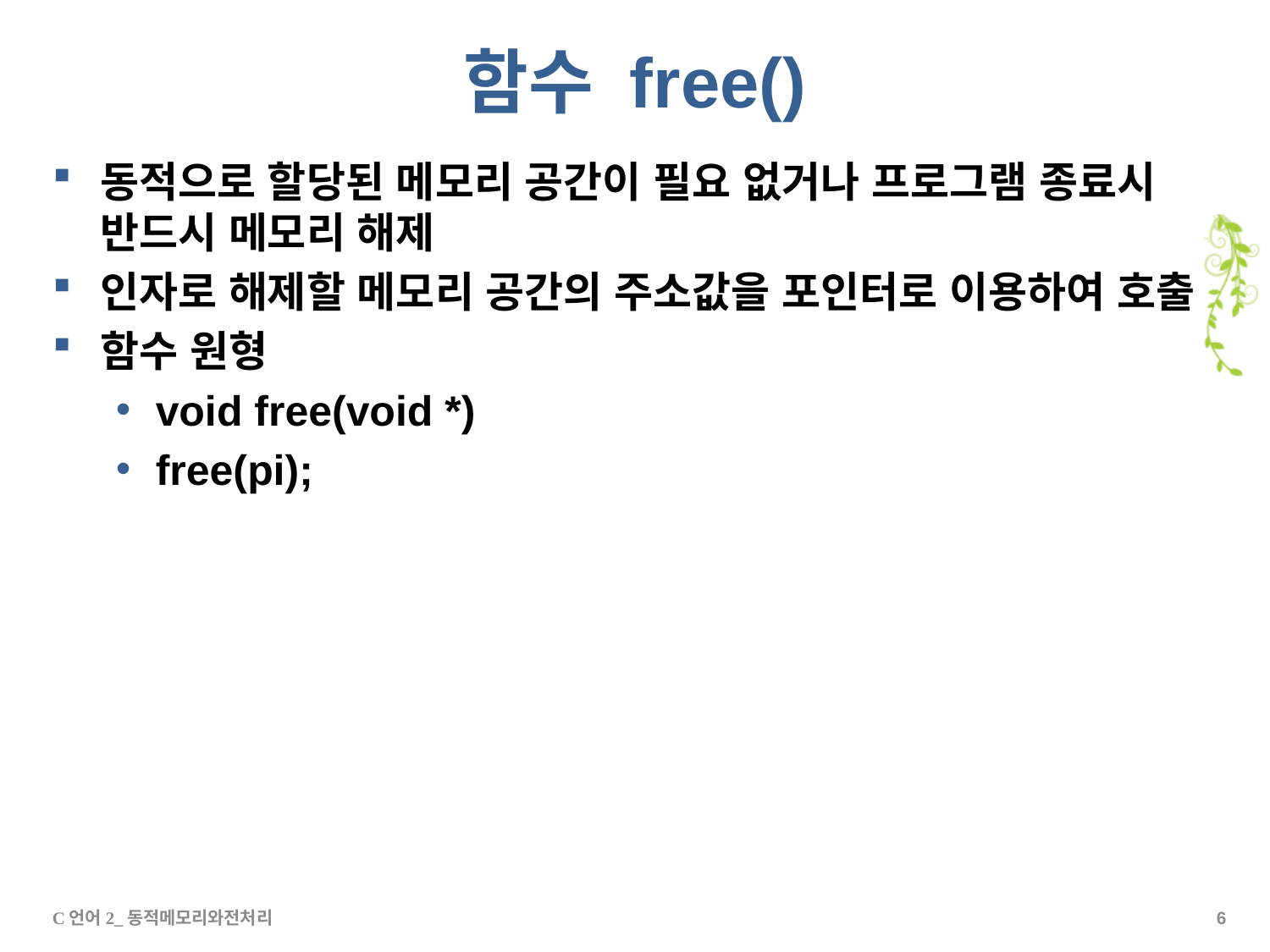

# 함수 free()
동적으로 할당된 메모리 공간이 필요 없거나 프로그램 종료시 반드시 메모리 해제
인자로 해제할 메모리 공간의 주소값을 포인터로 이용하여 호출
함수 원형
void free(void *)
free(pi);
C언어2_동적메모리와전처리
6